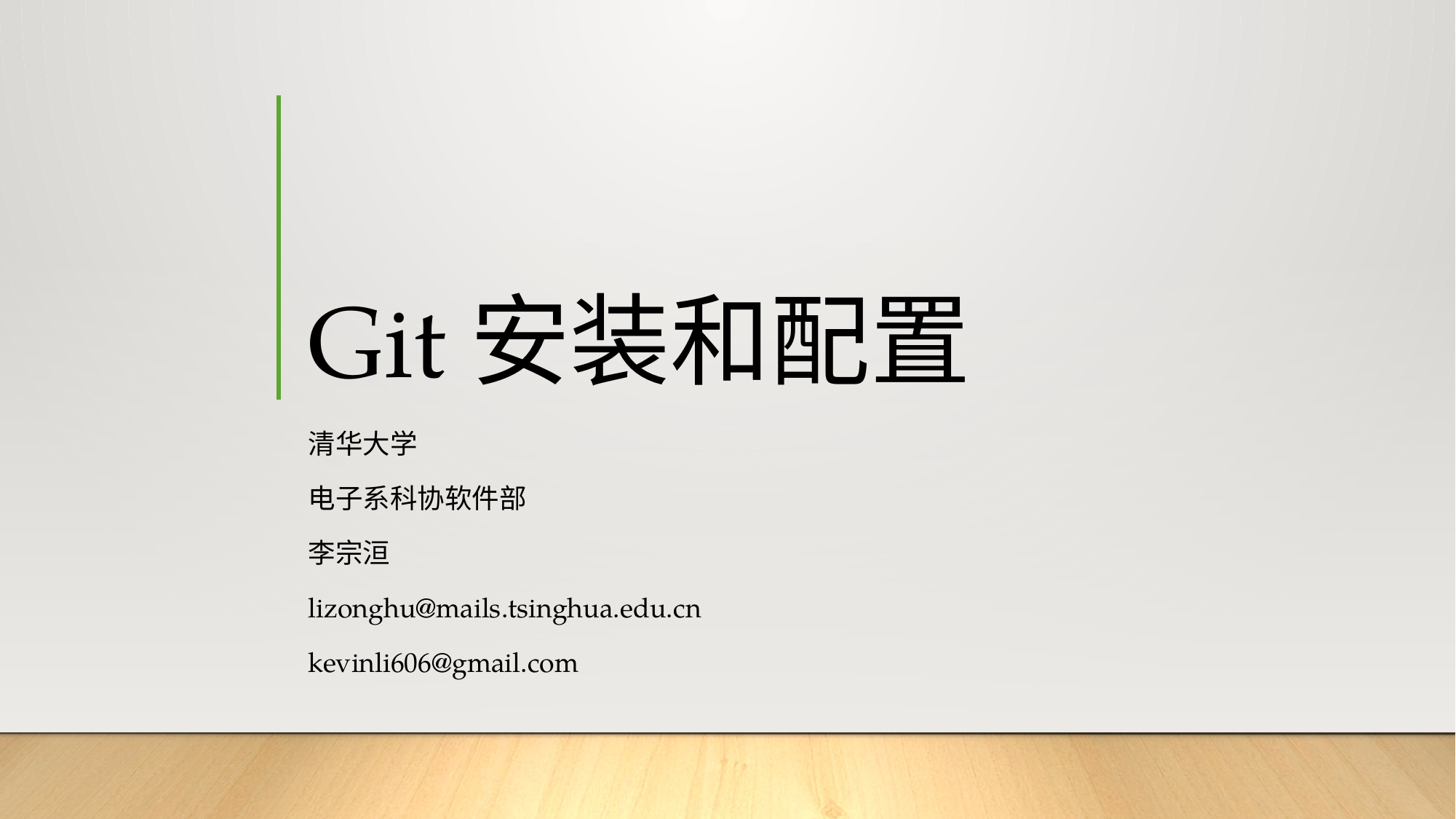

# Git安装和配置
清华大学
电子系科协软件部
李宗洹
lizonghu@mails.tsinghua.edu.cn
kevinli606@gmail.com